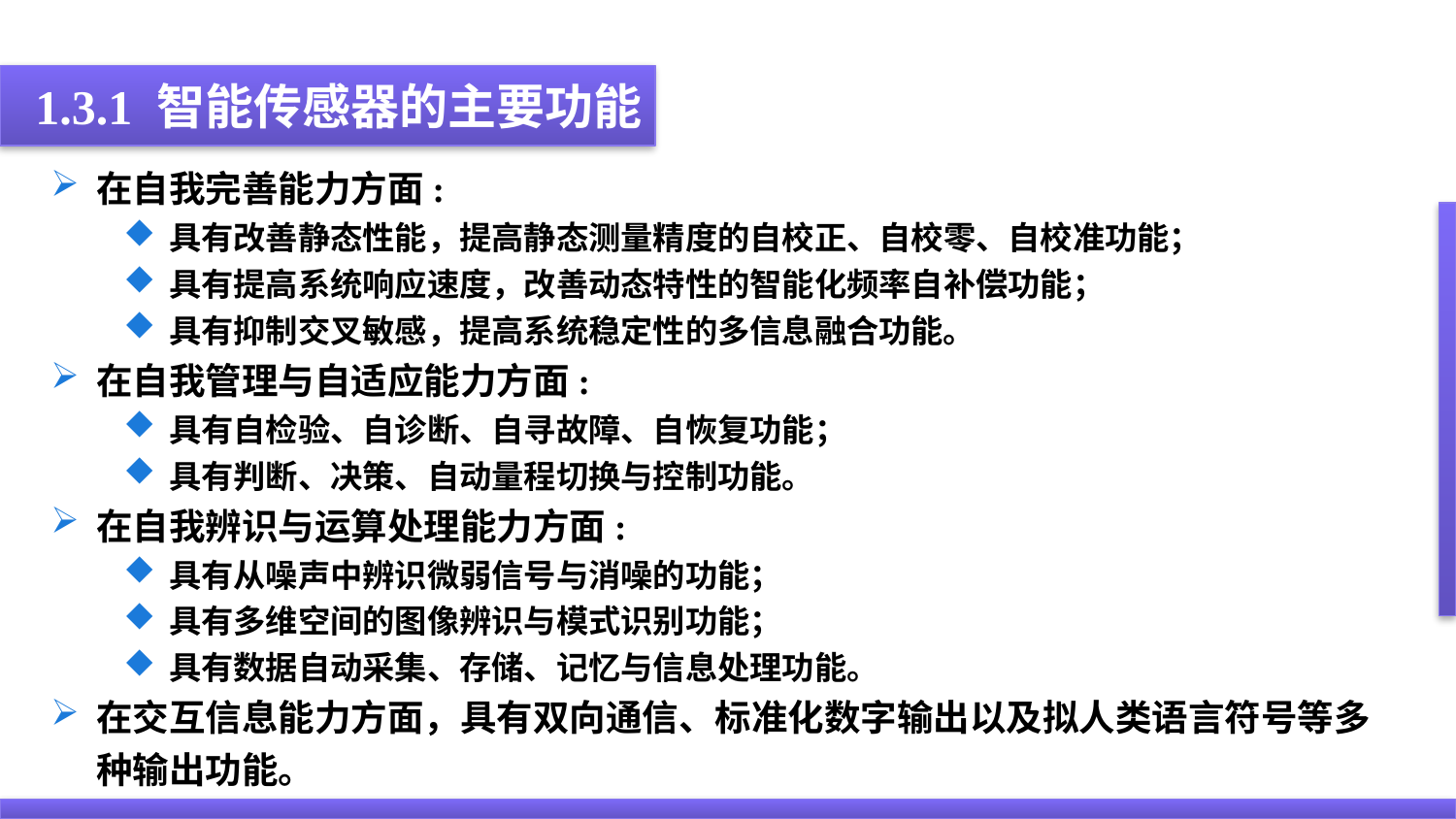

1.3.1 智能传感器的主要功能
在自我完善能力方面:
具有改善静态性能，提高静态测量精度的自校正、自校零、自校准功能；
具有提高系统响应速度，改善动态特性的智能化频率自补偿功能；
具有抑制交叉敏感，提高系统稳定性的多信息融合功能。
在自我管理与自适应能力方面:
具有自检验、自诊断、自寻故障、自恢复功能；
具有判断、决策、自动量程切换与控制功能。
在自我辨识与运算处理能力方面:
具有从噪声中辨识微弱信号与消噪的功能；
具有多维空间的图像辨识与模式识别功能；
具有数据自动采集、存储、记忆与信息处理功能。
在交互信息能力方面，具有双向通信、标准化数字输出以及拟人类语言符号等多种输出功能。